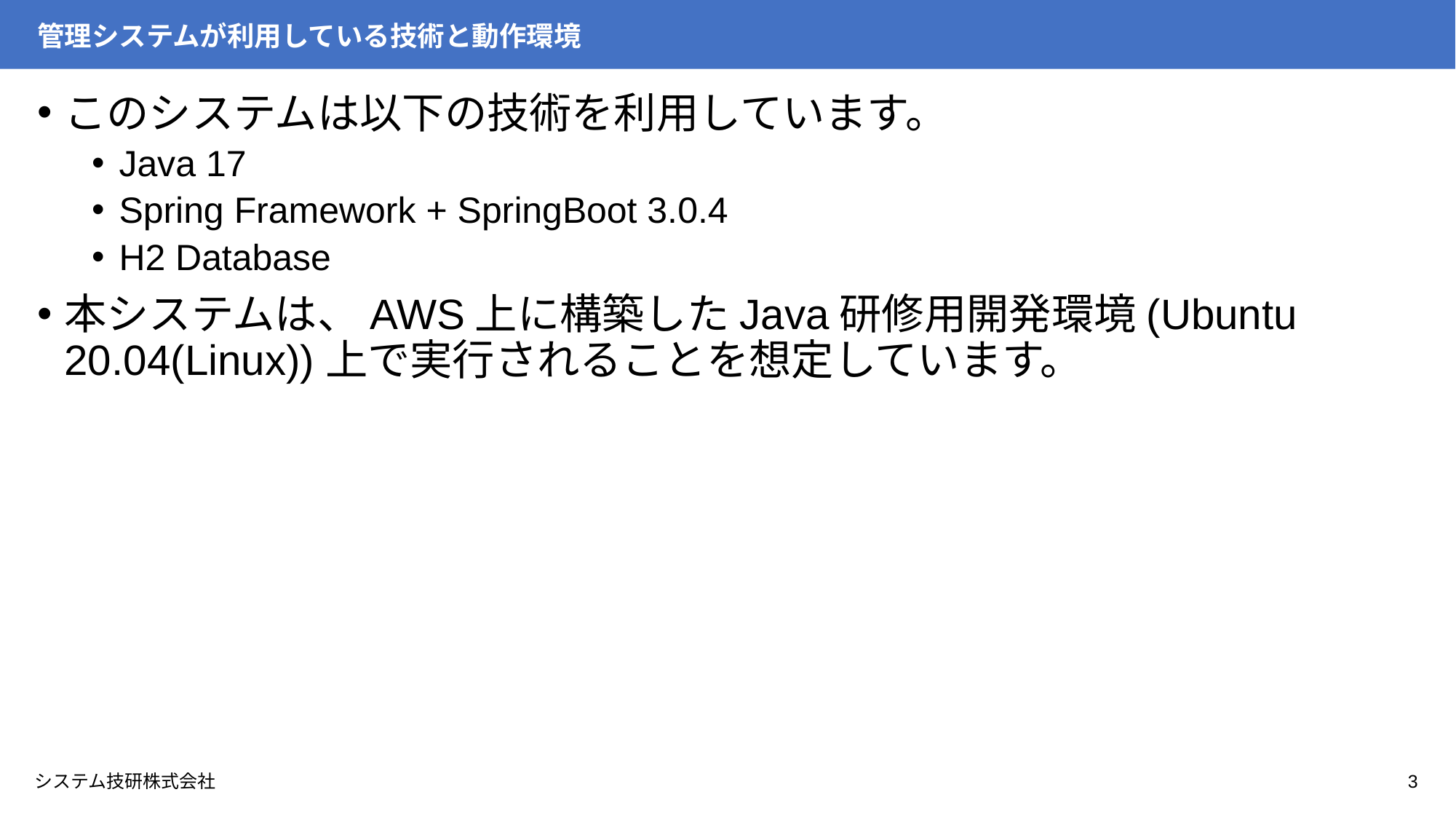

# 管理システムが利用している技術と動作環境
このシステムは以下の技術を利用しています。
Java 17
Spring Framework + SpringBoot 3.0.4
H2 Database
本システムは、AWS上に構築したJava研修用開発環境(Ubuntu 20.04(Linux))上で実行されることを想定しています。
システム技研株式会社
3